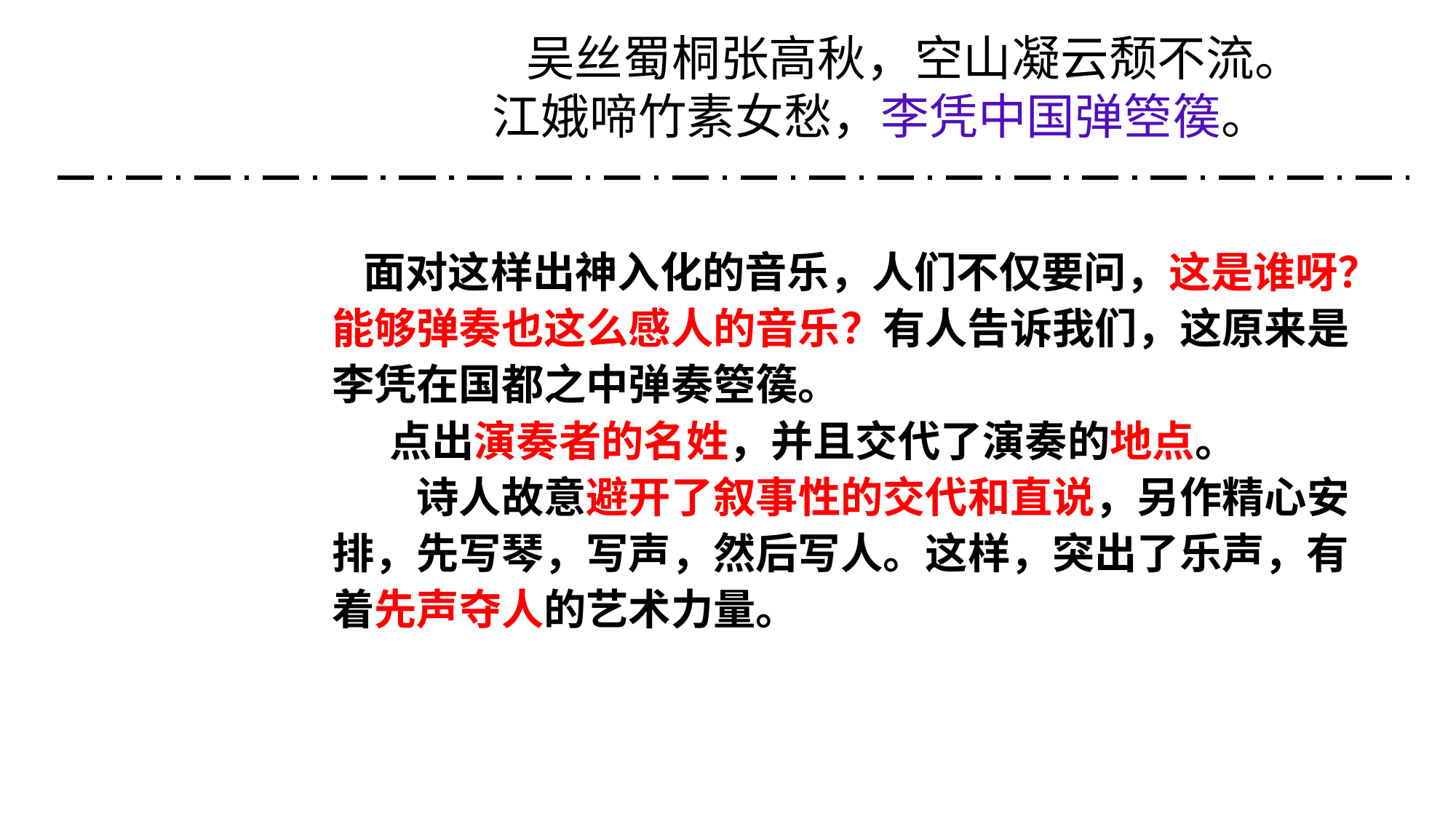

吴丝蜀桐张高秋，空山凝云颓不流。
        江娥啼竹素女愁，李凭中国弹箜篌。
    面对这样出神入化的音乐，人们不仅要问，这是谁呀？能够弹奏也这么感人的音乐？有人告诉我们，这原来是李凭在国都之中弹奏箜篌。
    点出演奏者的名姓，并且交代了演奏的地点。
　　诗人故意避开了叙事性的交代和直说，另作精心安排，先写琴，写声，然后写人。这样，突出了乐声，有着先声夺人的艺术力量。